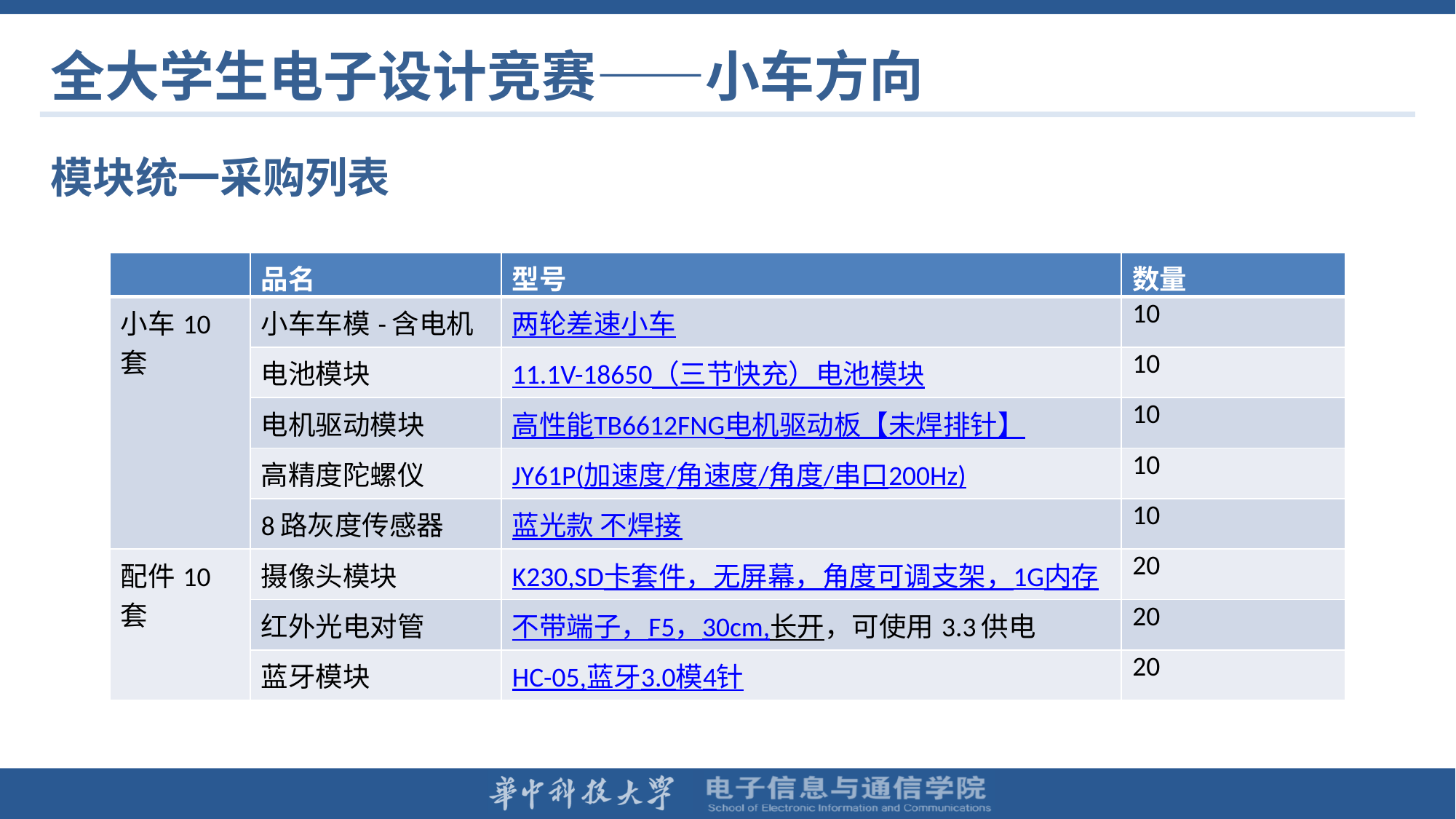

# 全大学生电子设计竞赛——小车方向
模块统一采购列表
|  | 品名 | 型号 | 数量 |
| --- | --- | --- | --- |
| 小车10套 | 小车车模-含电机 | 两轮差速小车 | 10 |
|  | 电池模块 | 11.1V-18650（三节快充）电池模块 | 10 |
|  | 电机驱动模块 | 高性能TB6612FNG电机驱动板【未焊排针】 | 10 |
|  | 高精度陀螺仪 | JY61P(加速度/角速度/角度/串口200Hz) | 10 |
|  | 8路灰度传感器 | 蓝光款 不焊接 | 10 |
| 配件10套 | 摄像头模块 | K230,SD卡套件，无屏幕，角度可调支架，1G内存 | 20 |
|  | 红外光电对管 | 不带端子，F5，30cm,长开，可使用3.3供电 | 20 |
|  | 蓝牙模块 | HC-05,蓝牙3.0模4针 | 20 |